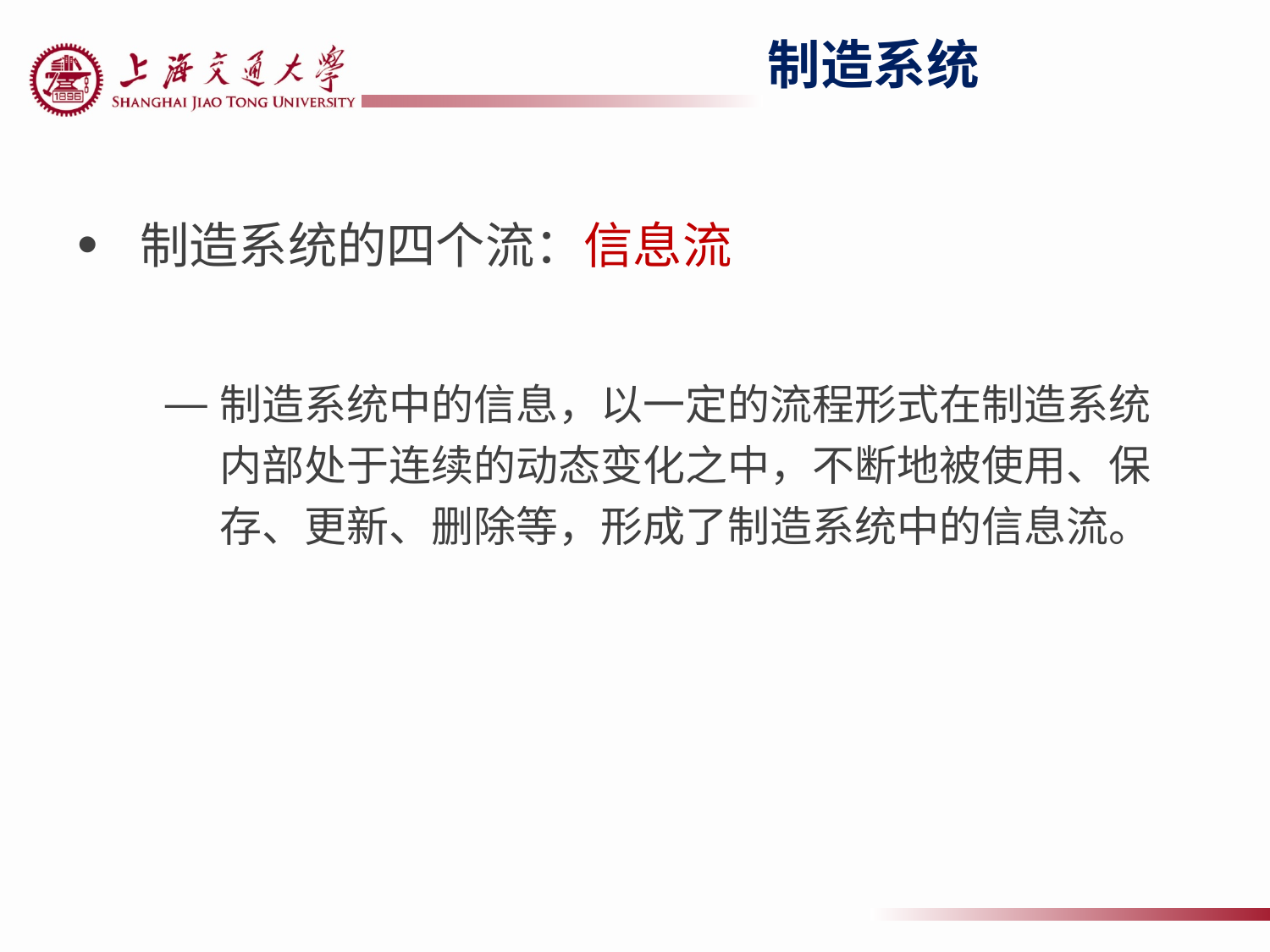

# 制造系统
制造系统的四个流：信息流

制造系统中的信息，以一定的流程形式在制造系统内部处于连续的动态变化之中，不断地被使用、保存、更新、删除等，形成了制造系统中的信息流。